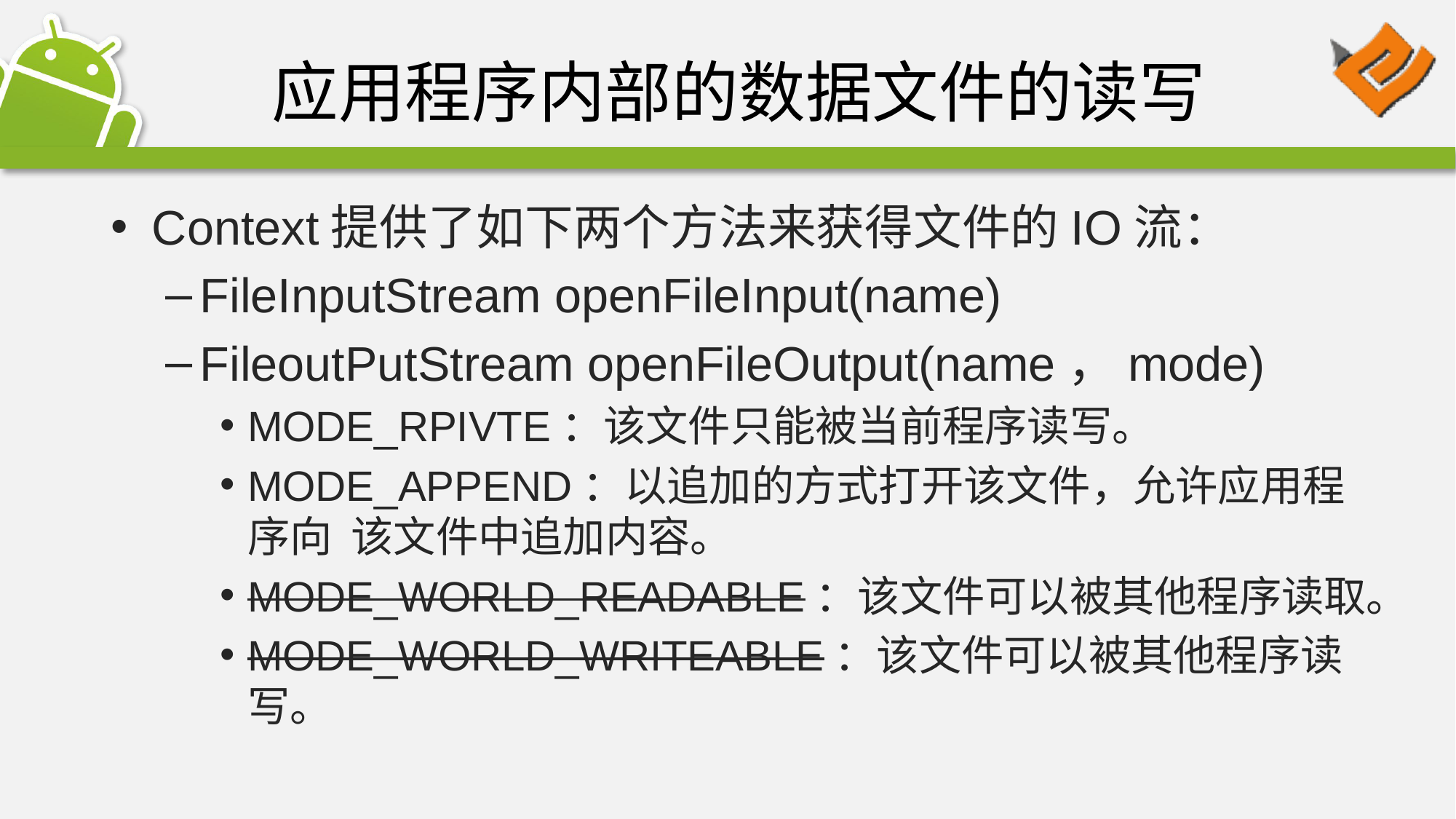

# 应用程序内部的数据文件的读写
Context提供了如下两个方法来获得文件的IO流：
FileInputStream openFileInput(name)
FileoutPutStream openFileOutput(name，mode)
MODE_RPIVTE：该文件只能被当前程序读写。
MODE_APPEND：以追加的方式打开该文件，允许应用程序向  该文件中追加内容。
MODE_WORLD_READABLE：该文件可以被其他程序读取。
MODE_WORLD_WRITEABLE：该文件可以被其他程序读写。